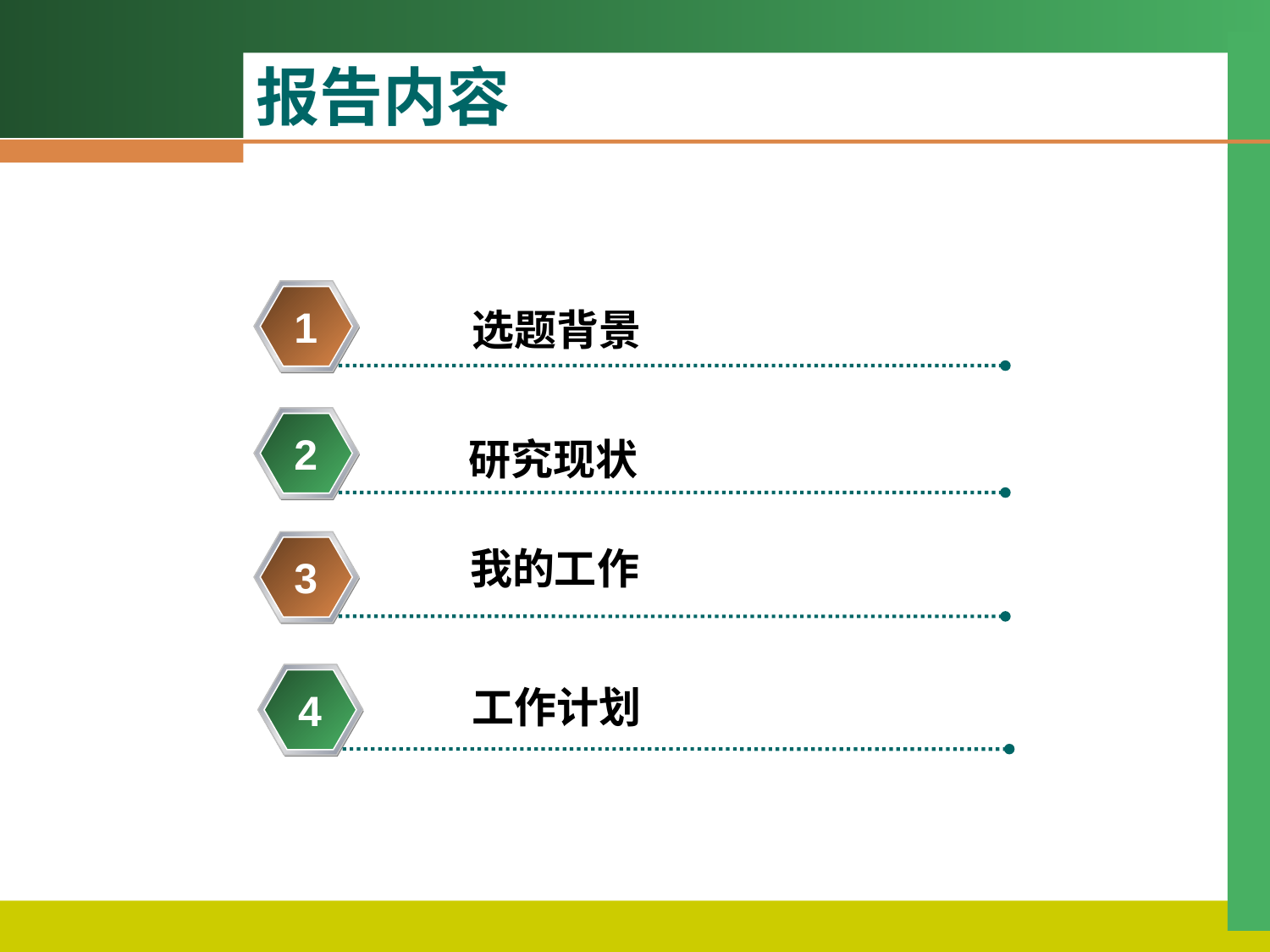

# 报告内容

1
选题背景

2
研究现状

我的工作
3

工作计划
4